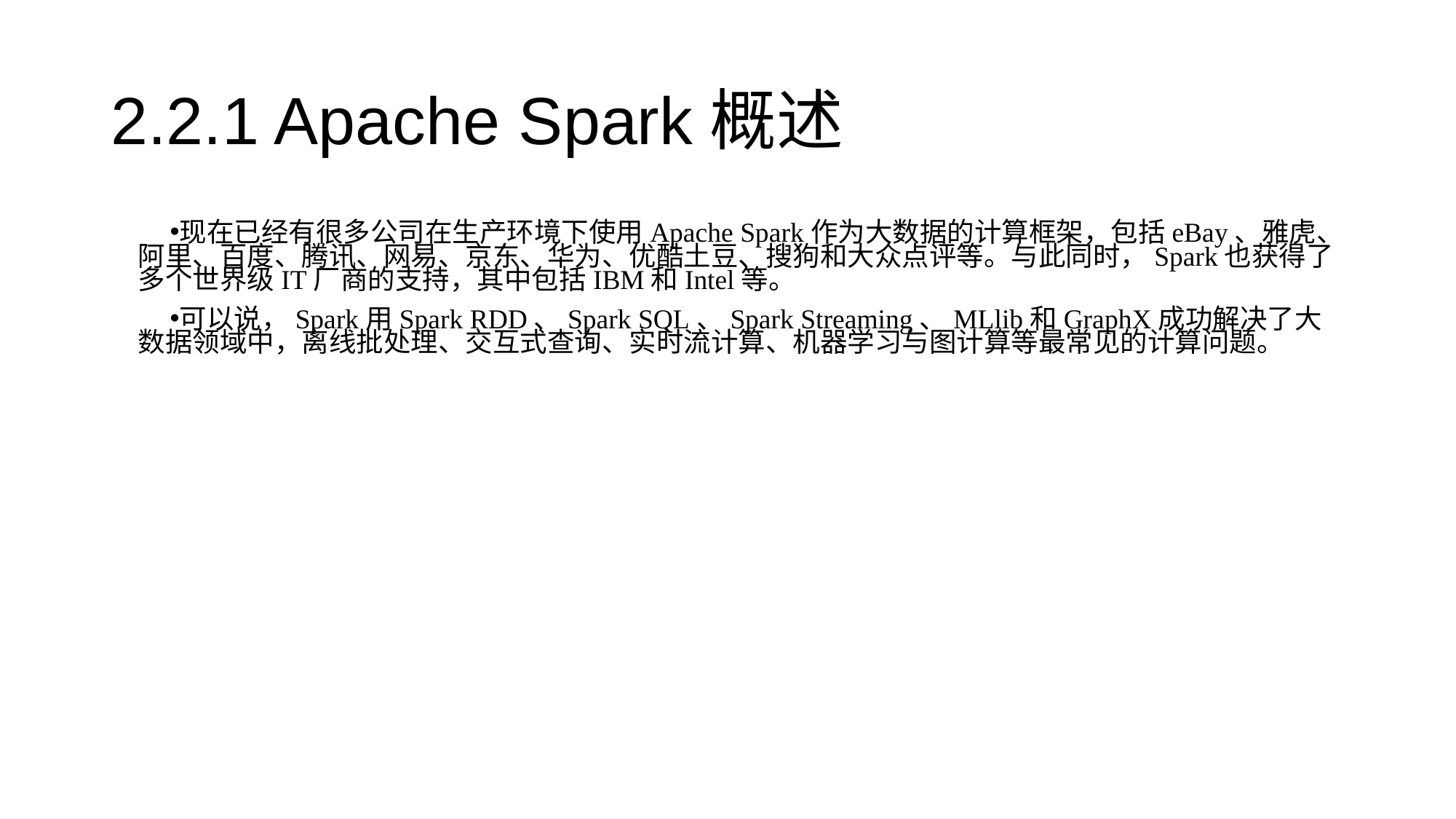

# 2.2.1 Apache Spark概述
现在已经有很多公司在生产环境下使用Apache Spark作为大数据的计算框架，包括eBay、雅虎、阿里、百度、腾讯、网易、京东、华为、优酷土豆、搜狗和大众点评等。与此同时，Spark也获得了多个世界级IT厂商的支持，其中包括IBM和Intel等。
可以说，Spark用Spark RDD、Spark SQL、Spark Streaming、MLlib和GraphX成功解决了大数据领域中，离线批处理、交互式查询、实时流计算、机器学习与图计算等最常见的计算问题。